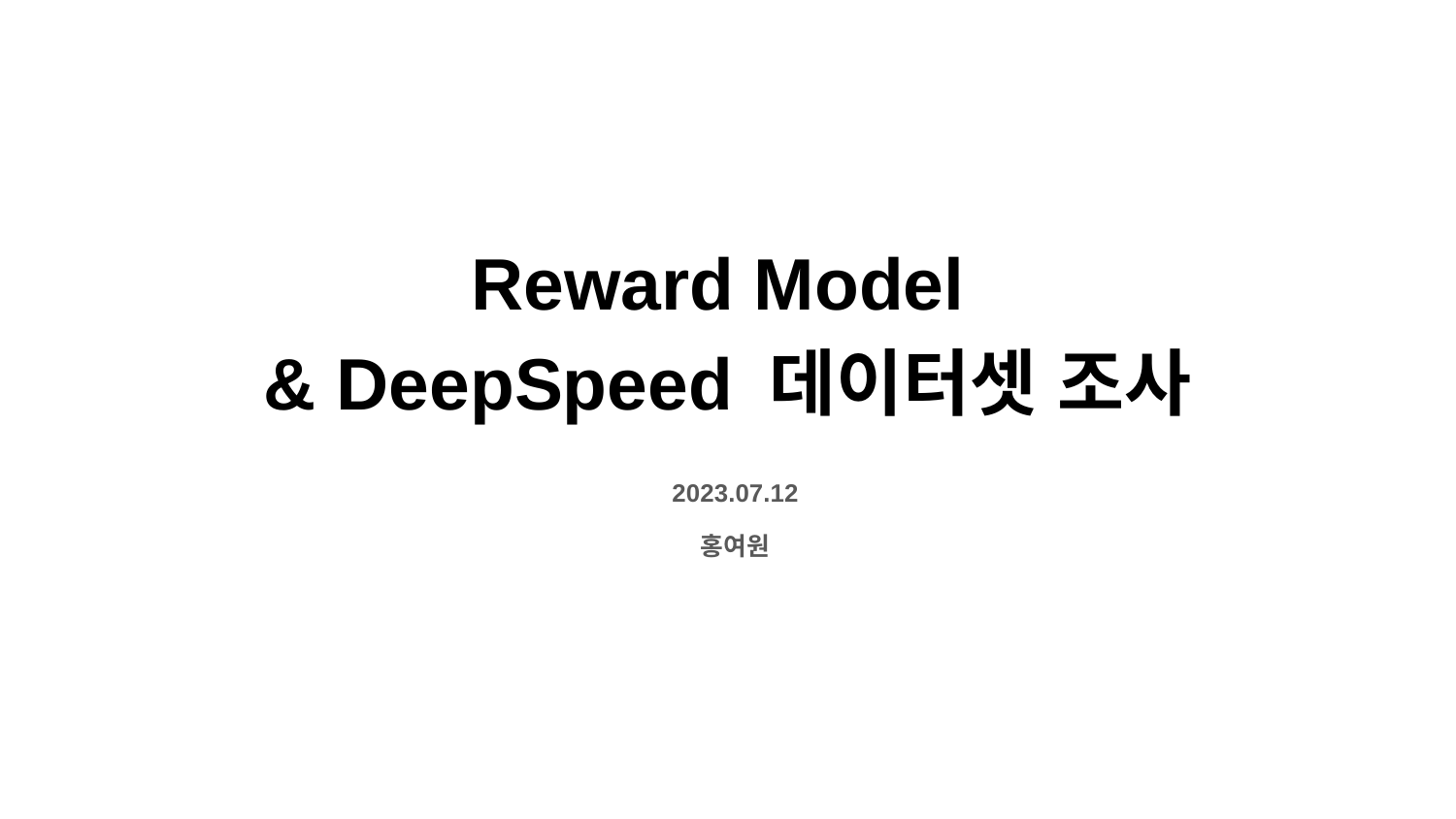

# Reward Model & DeepSpeed 데이터셋 조사
2023.07.12
홍여원